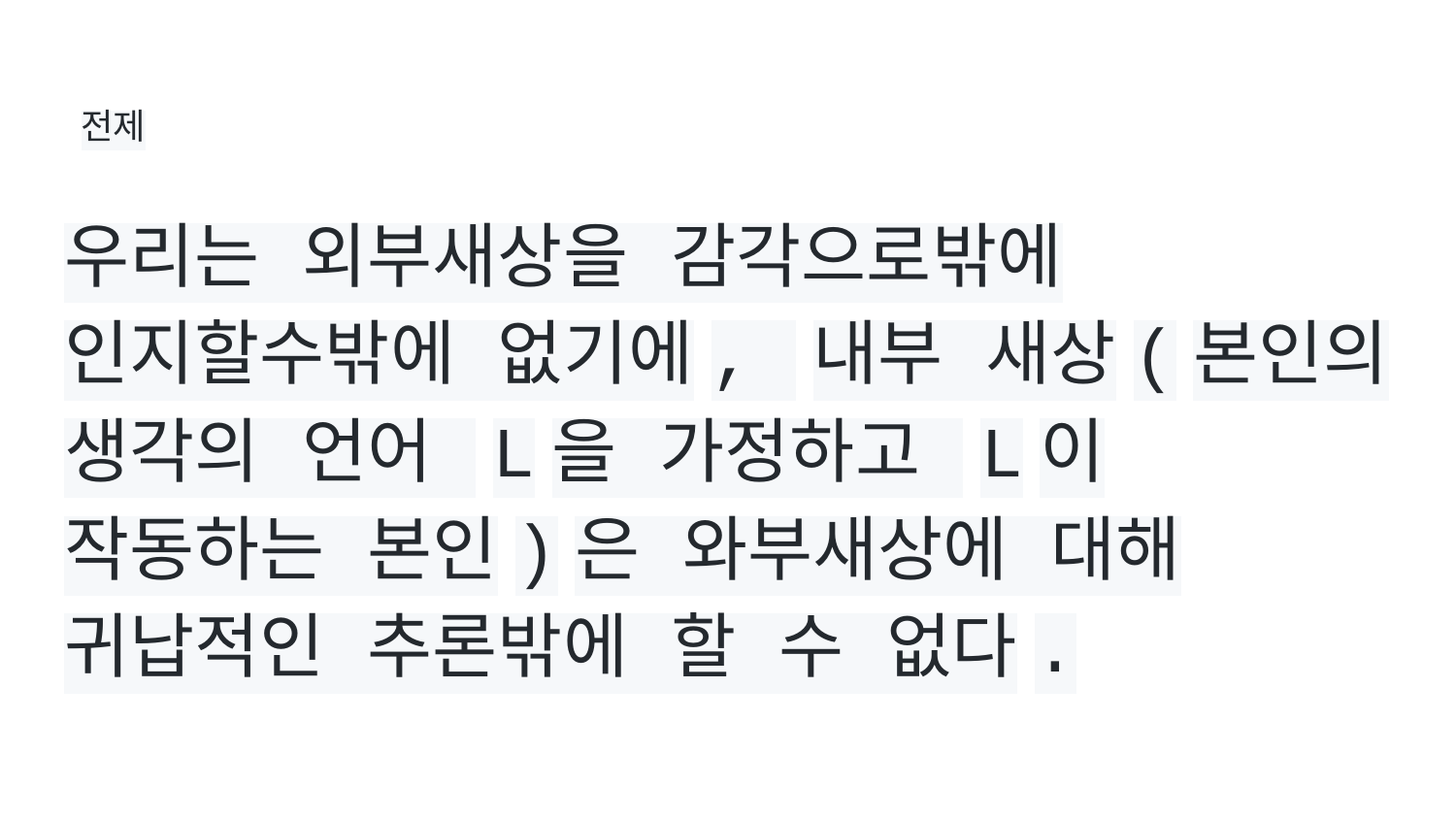

# 전제
우리는 외부새상을 감각으로밖에 인지할수밖에 없기에, 내부 새상(본인의 생각의 언어 L을 가정하고 L이 작동하는 본인)은 와부새상에 대해 귀납적인 추론밖에 할 수 없다.